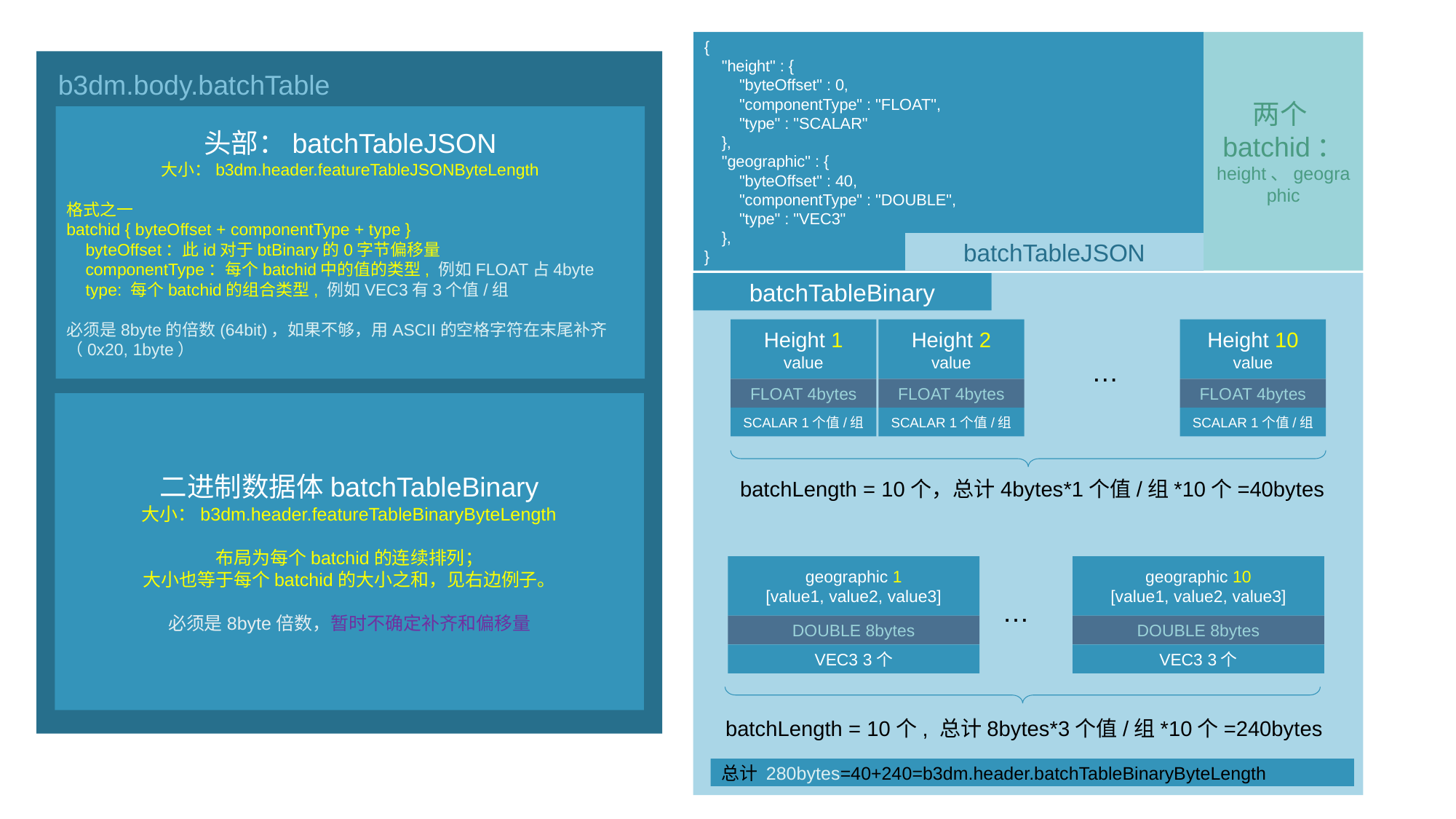

{
    "height" : {
        "byteOffset" : 0,
        "componentType" : "FLOAT",
        "type" : "SCALAR"
    },
    "geographic" : {
        "byteOffset" : 40,
        "componentType" : "DOUBLE",
        "type" : "VEC3"
    },
}
两个batchid：
height、geographic
batchTableJSON

b3dm.body.batchTable
头部：batchTableJSON
大小：b3dm.header.featureTableJSONByteLength

格式之一
batchid { byteOffset + componentType + type }
    byteOffset：此id对于btBinary的0字节偏移量
    componentType：每个batchid中的值的类型, 例如FLOAT占4byte
    type: 每个batchid的组合类型, 例如VEC3有3个值/组

必须是8byte的倍数(64bit)，如果不够，用ASCII的空格字符在末尾补齐
（0x20, 1byte）

batchTableBinary

Height 1
value
FLOAT 4bytes
SCALAR 1个值/组
Height 2
value
FLOAT 4bytes
SCALAR 1个值/组
Height 10
value
FLOAT 4bytes
SCALAR 1个值/组
…
batchLength = 10个，总计4bytes*1个值/组*10个=40bytes

geographic 1
[value1, value2, value3]
DOUBLE 8bytes
VEC3 3个
geographic 10
[value1, value2, value3]
DOUBLE 8bytes
VEC3 3个
…
batchLength = 10个, 总计8bytes*3个值/组*10个=240bytes
总计 280bytes=40+240=b3dm.header.batchTableBinaryByteLength
二进制数据体batchTableBinary
大小：b3dm.header.featureTableBinaryByteLength

布局为每个batchid的连续排列；
大小也等于每个batchid的大小之和，见右边例子。

必须是8byte倍数，暂时不确定补齐和偏移量